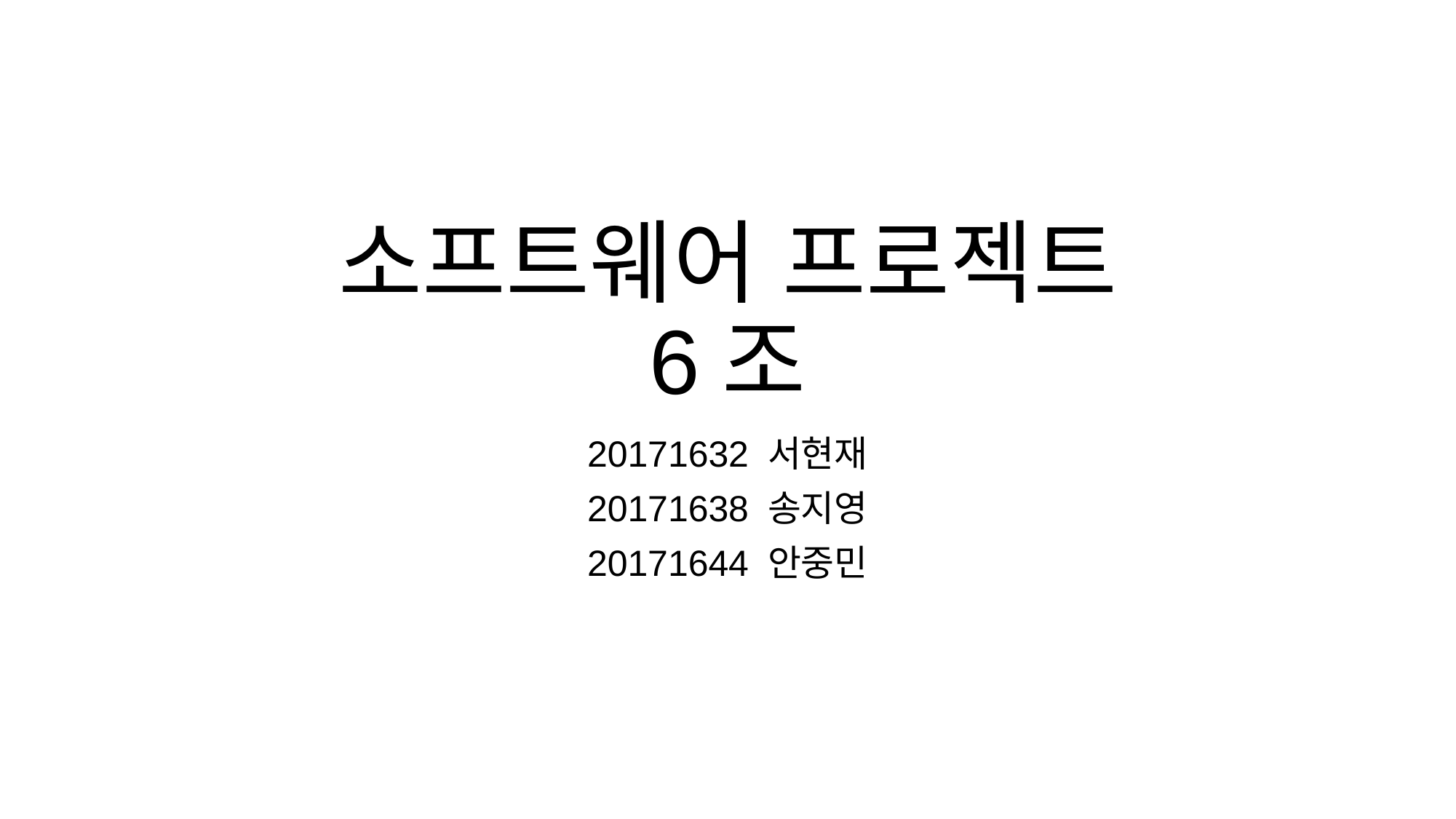

# 소프트웨어 프로젝트 6조
20171632 서현재
20171638 송지영
20171644 안중민